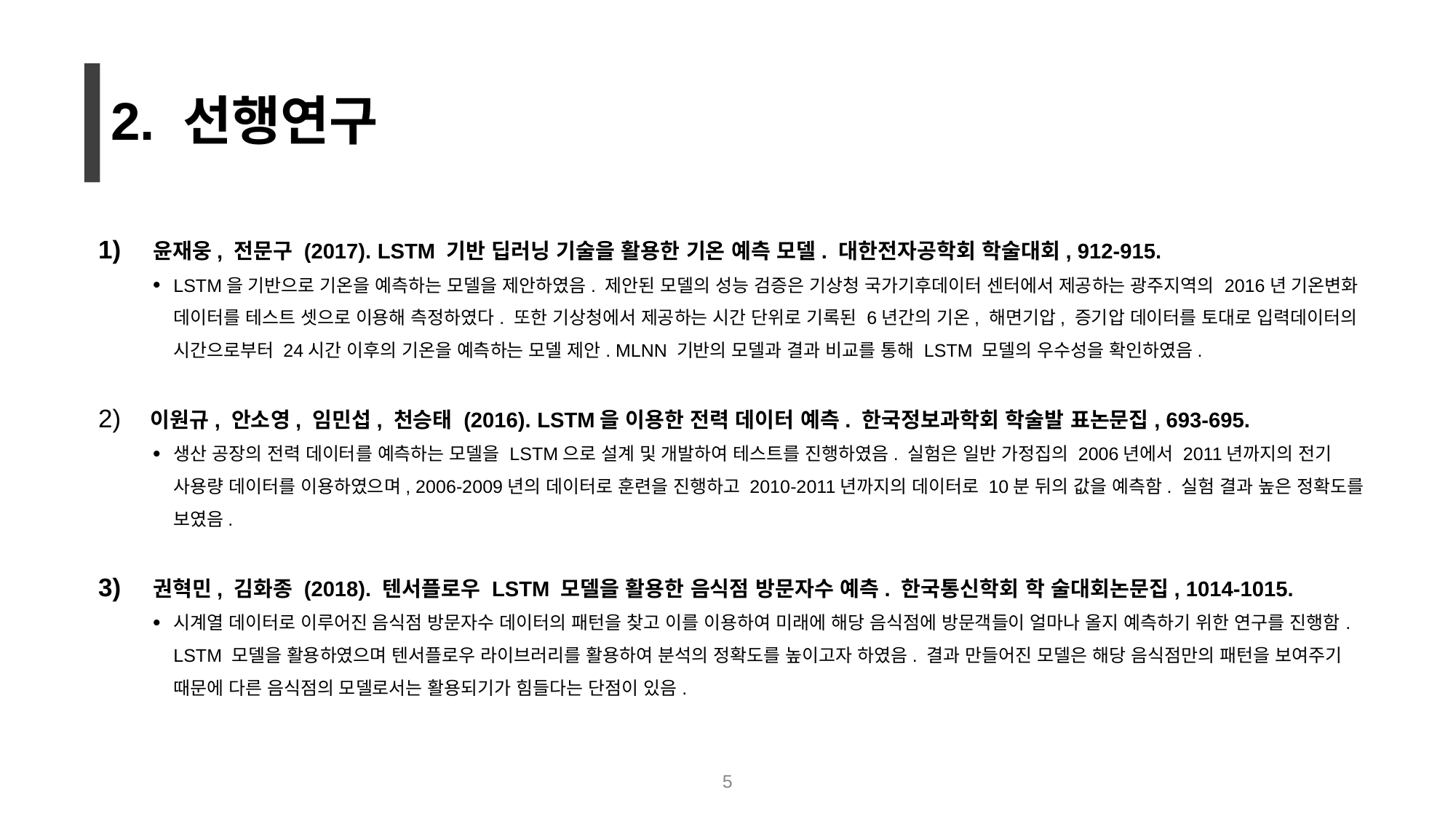

# 2. 선행연구
윤재웅, 전문구 (2017). LSTM 기반 딥러닝 기술을 활용한 기온 예측 모델. 대한전자공학회 학술대회, 912-915.
LSTM을 기반으로 기온을 예측하는 모델을 제안하였음. 제안된 모델의 성능 검증은 기상청 국가기후데이터 센터에서 제공하는 광주지역의 2016년 기온변화 데이터를 테스트 셋으로 이용해 측정하였다. 또한 기상청에서 제공하는 시간 단위로 기록된 6년간의 기온, 해면기압, 증기압 데이터를 토대로 입력데이터의 시간으로부터 24시간 이후의 기온을 예측하는 모델 제안. MLNN 기반의 모델과 결과 비교를 통해 LSTM 모델의 우수성을 확인하였음.

 이원규, 안소영, 임민섭, 천승태 (2016). LSTM을 이용한 전력 데이터 예측. 한국정보과학회 학술발 표논문집, 693-695.
생산 공장의 전력 데이터를 예측하는 모델을 LSTM으로 설계 및 개발하여 테스트를 진행하였음. 실험은 일반 가정집의 2006년에서 2011년까지의 전기 사용량 데이터를 이용하였으며, 2006-2009년의 데이터로 훈련을 진행하고 2010-2011년까지의 데이터로 10분 뒤의 값을 예측함. 실험 결과 높은 정확도를 보였음.

권혁민, 김화종 (2018). 텐서플로우 LSTM 모델을 활용한 음식점 방문자수 예측. 한국통신학회 학 술대회논문집, 1014-1015.
시계열 데이터로 이루어진 음식점 방문자수 데이터의 패턴을 찾고 이를 이용하여 미래에 해당 음식점에 방문객들이 얼마나 올지 예측하기 위한 연구를 진행함. LSTM 모델을 활용하였으며 텐서플로우 라이브러리를 활용하여 분석의 정확도를 높이고자 하였음. 결과 만들어진 모델은 해당 음식점만의 패턴을 보여주기 때문에 다른 음식점의 모델로서는 활용되기가 힘들다는 단점이 있음.

5